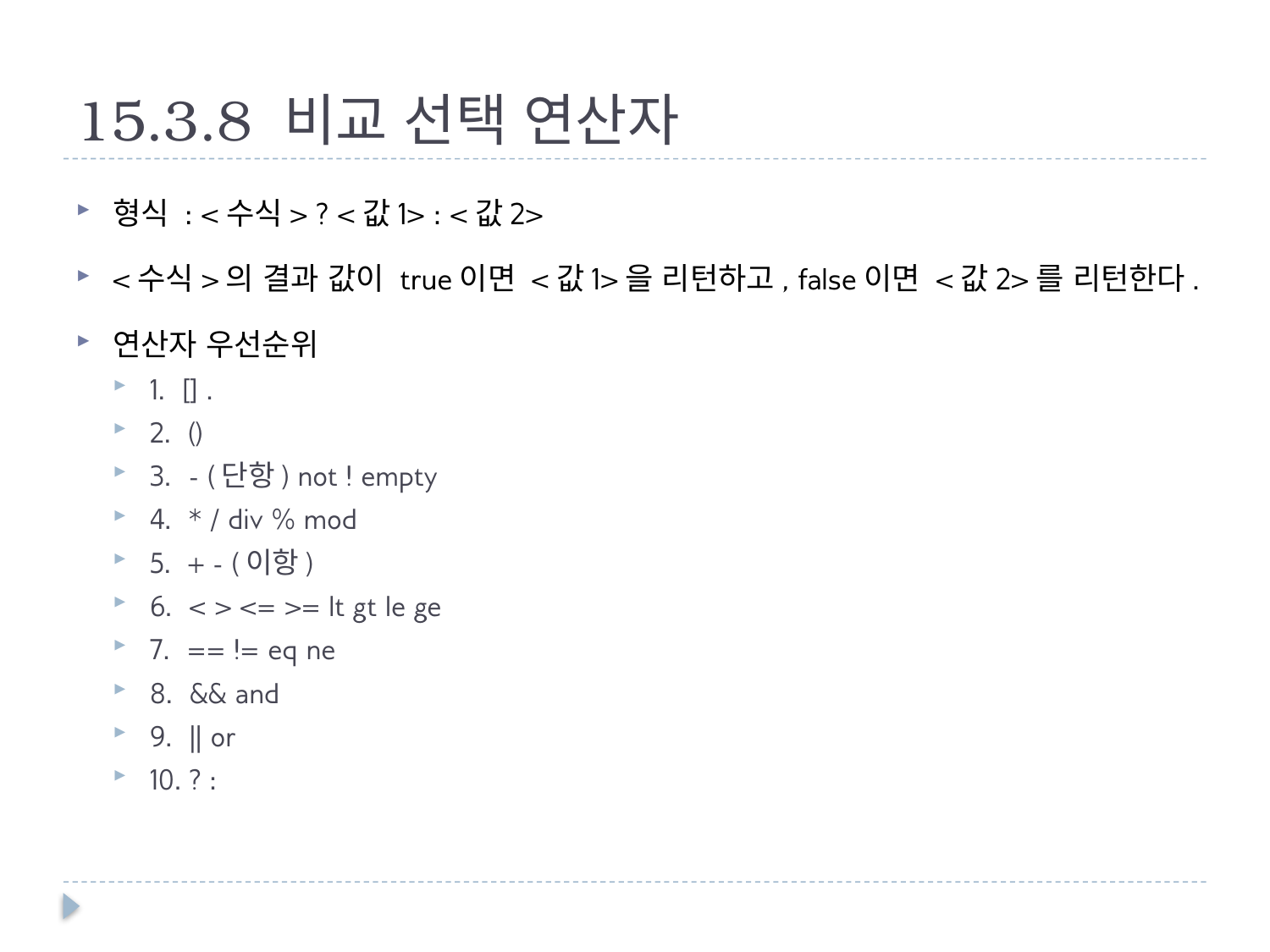

# 15.3.8 비교 선택 연산자
형식 : <수식> ? <값1> : <값2>
<수식>의 결과 값이 true이면 <값1>을 리턴하고, false이면 <값2>를 리턴한다.
연산자 우선순위
1.  [] .
2.  ()
3.  - (단항) not ! empty
4.  * / div % mod
5.  + - (이항)
6.  < > <= >= lt gt le ge
7.  == != eq ne
8.  && and
9.  || or
10. ? :